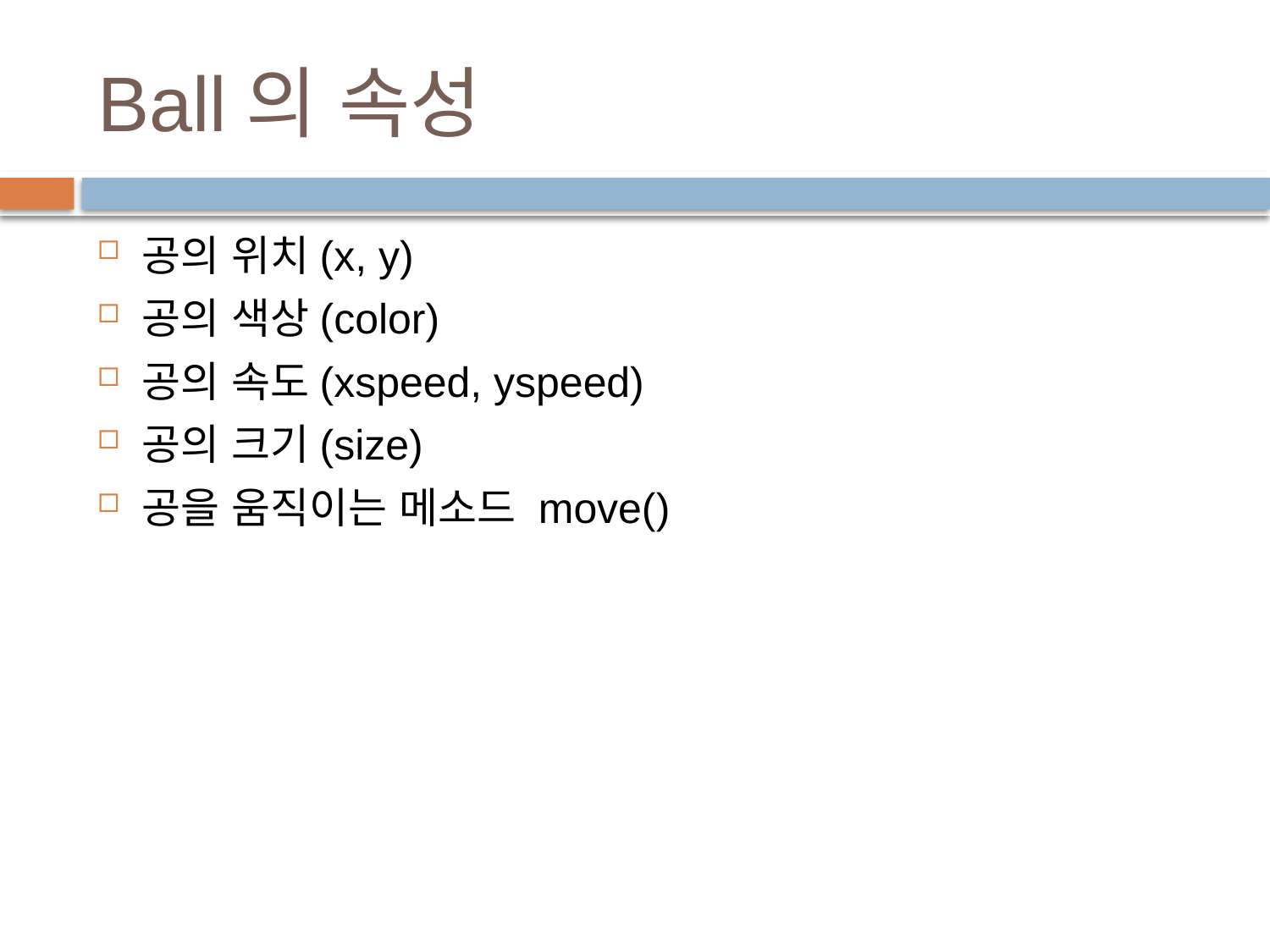

# Ball의 속성
공의 위치(x, y)
공의 색상(color)
공의 속도(xspeed, yspeed)
공의 크기(size)
공을 움직이는 메소드 move()